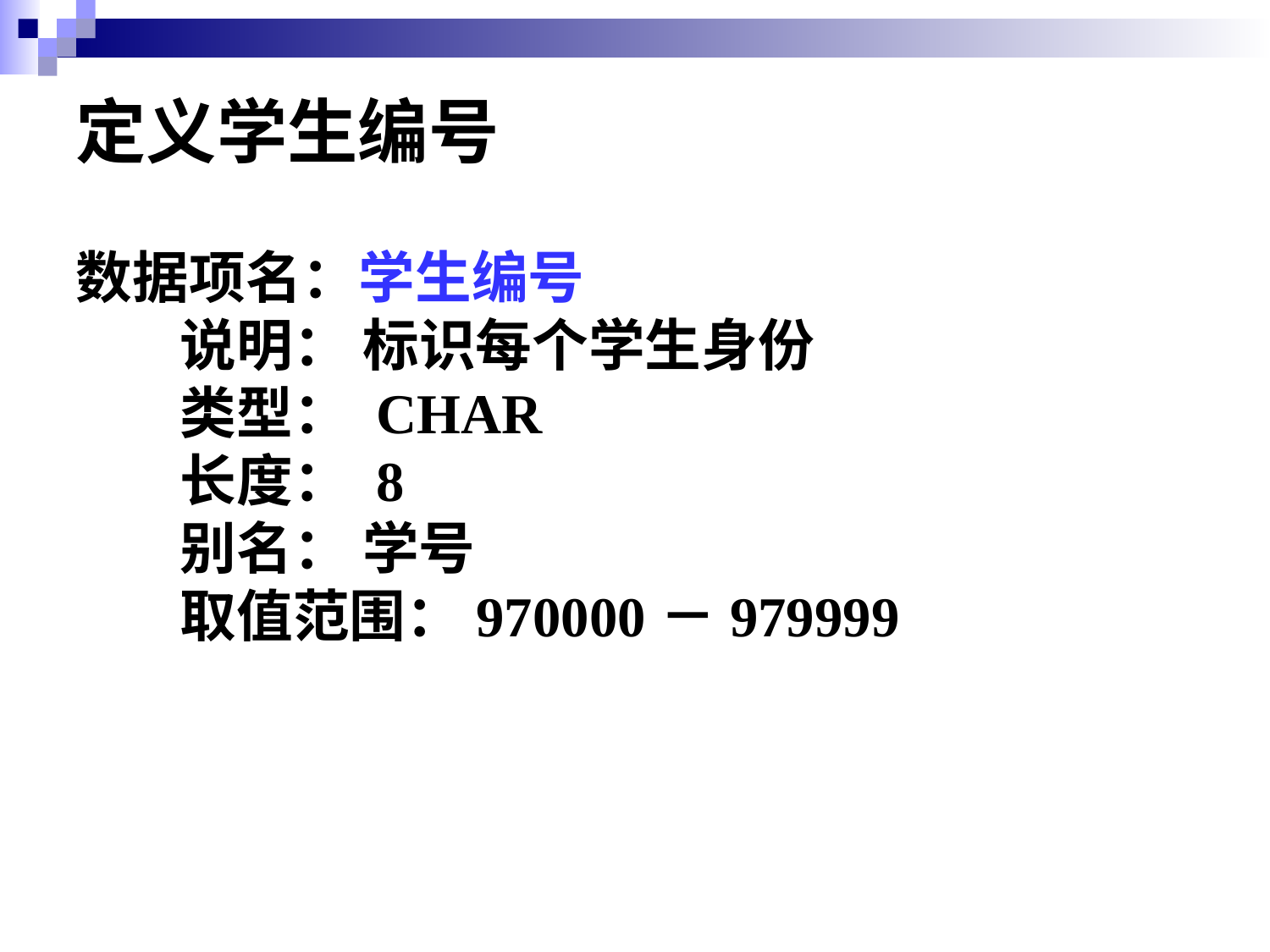

# 定义学生编号
数据项名：学生编号
　说明： 标识每个学生身份
　类型： CHAR
　长度： 8
　别名： 学号
　取值范围：970000－979999